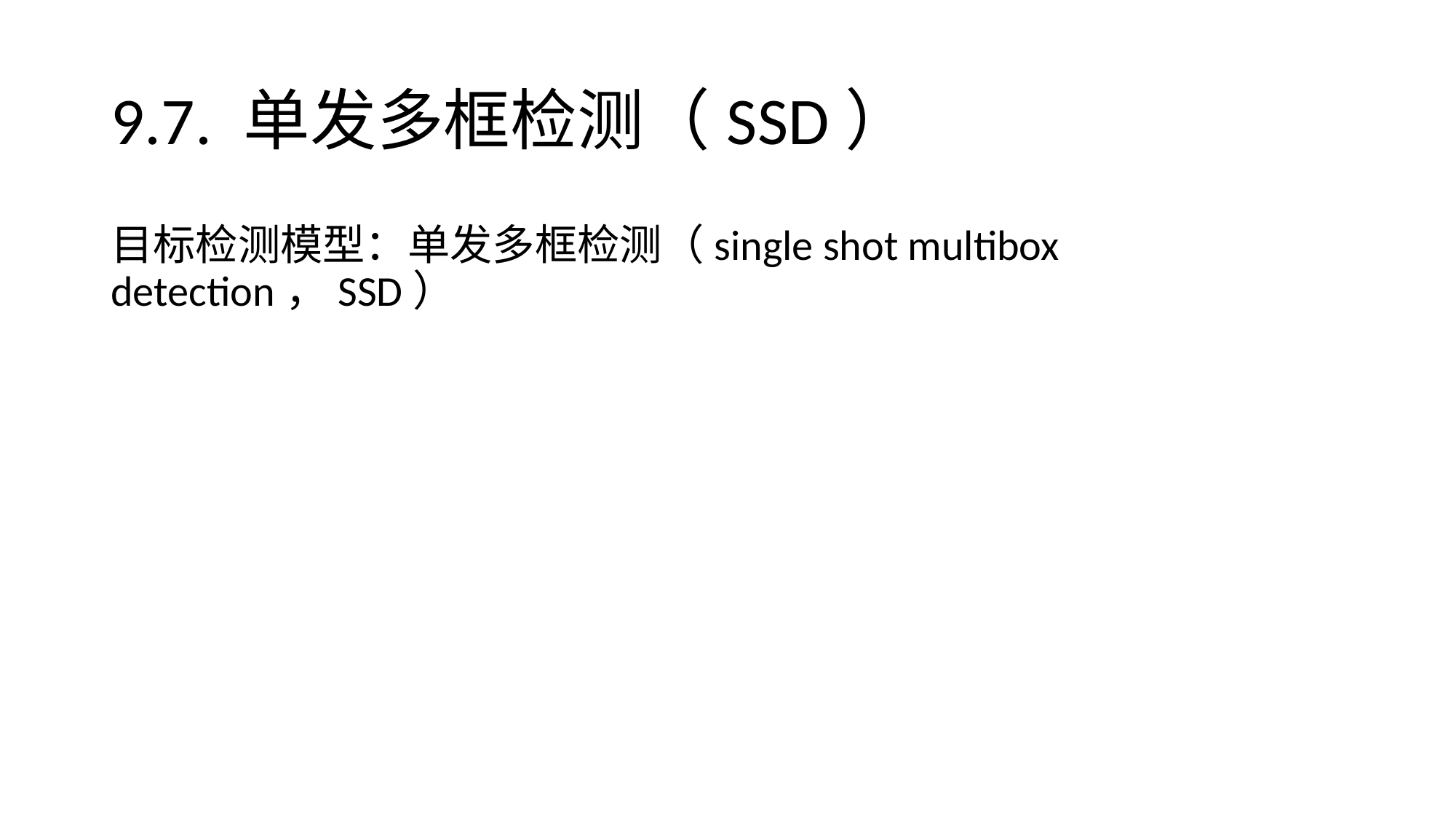

# 9.7. 单发多框检测（SSD）
目标检测模型：单发多框检测（single shot multibox detection，SSD）